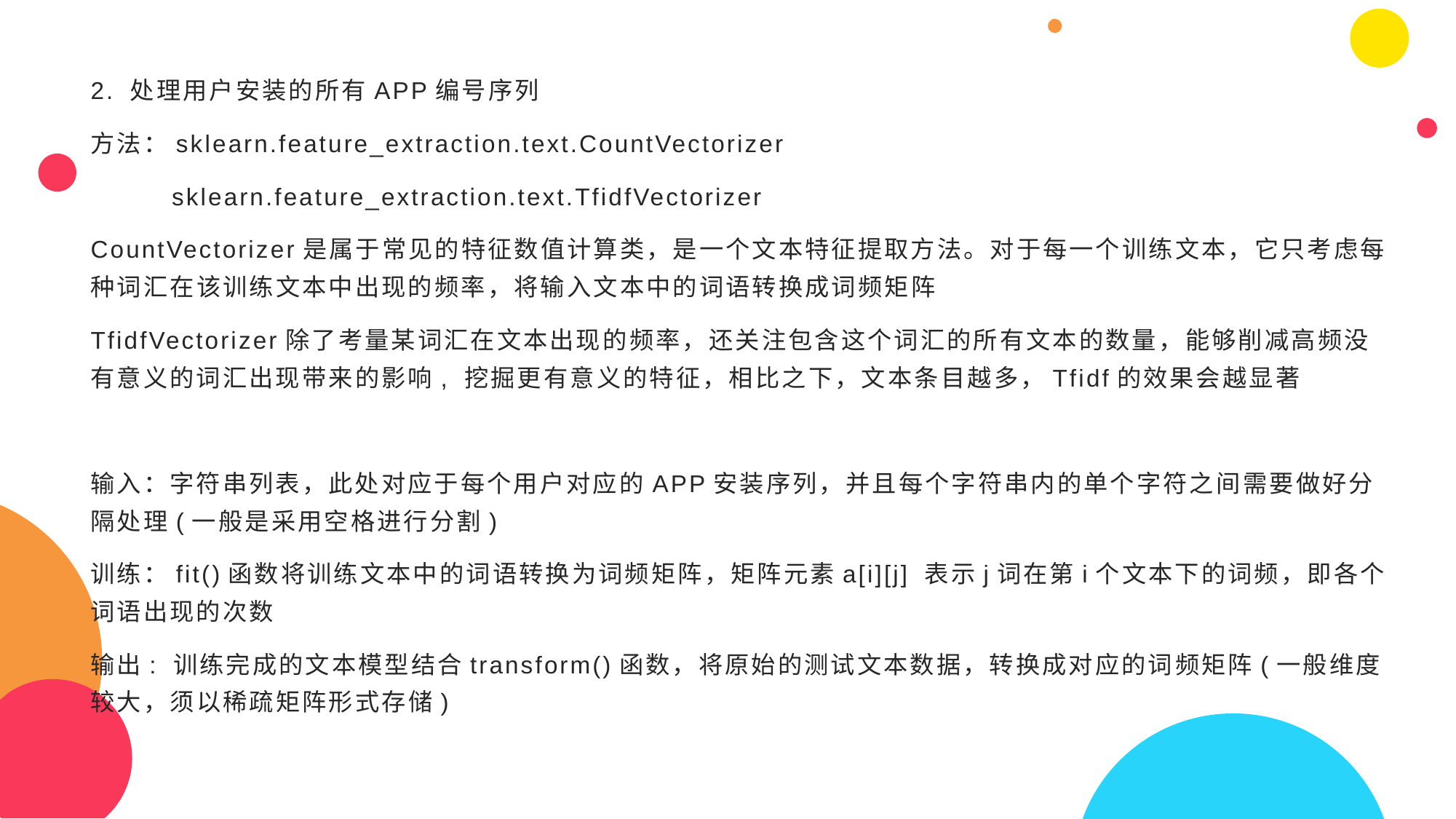

2. 处理用户安装的所有APP编号序列
方法：sklearn.feature_extraction.text.CountVectorizer
         sklearn.feature_extraction.text.TfidfVectorizer
CountVectorizer是属于常见的特征数值计算类，是一个文本特征提取方法。对于每一个训练文本，它只考虑每种词汇在该训练文本中出现的频率，将输入文本中的词语转换成词频矩阵
TfidfVectorizer除了考量某词汇在文本出现的频率，还关注包含这个词汇的所有文本的数量，能够削减高频没有意义的词汇出现带来的影响, 挖掘更有意义的特征，相比之下，文本条目越多，Tfidf的效果会越显著

输入：字符串列表，此处对应于每个用户对应的APP安装序列，并且每个字符串内的单个字符之间需要做好分隔处理(一般是采用空格进行分割)
训练：fit()函数将训练文本中的词语转换为词频矩阵，矩阵元素a[i][j] 表示j词在第i个文本下的词频，即各个词语出现的次数
输出: 训练完成的文本模型结合transform()函数，将原始的测试文本数据，转换成对应的词频矩阵(一般维度较大，须以稀疏矩阵形式存储)